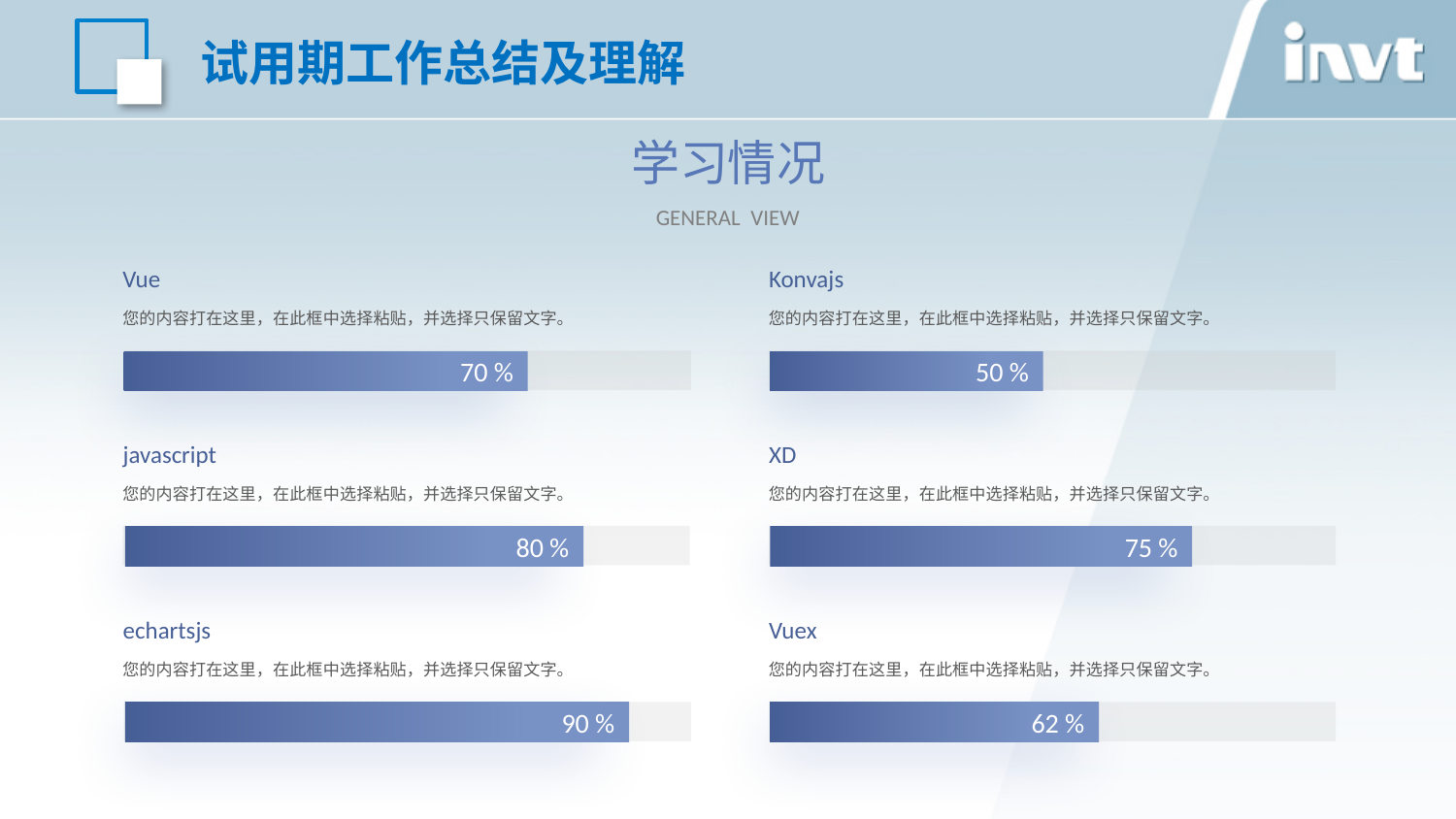

试用期工作总结及理解

学习情况
GENERAL  VIEW
Vue
Konvajs
您的内容打在这里，在此框中选择粘贴，并选择只保留文字。
您的内容打在这里，在此框中选择粘贴，并选择只保留文字。

70 %
50 %
javascript
XD
您的内容打在这里，在此框中选择粘贴，并选择只保留文字。
您的内容打在这里，在此框中选择粘贴，并选择只保留文字。

80 %
75 %
echartsjs
Vuex
您的内容打在这里，在此框中选择粘贴，并选择只保留文字。
您的内容打在这里，在此框中选择粘贴，并选择只保留文字。

90 %
62 %